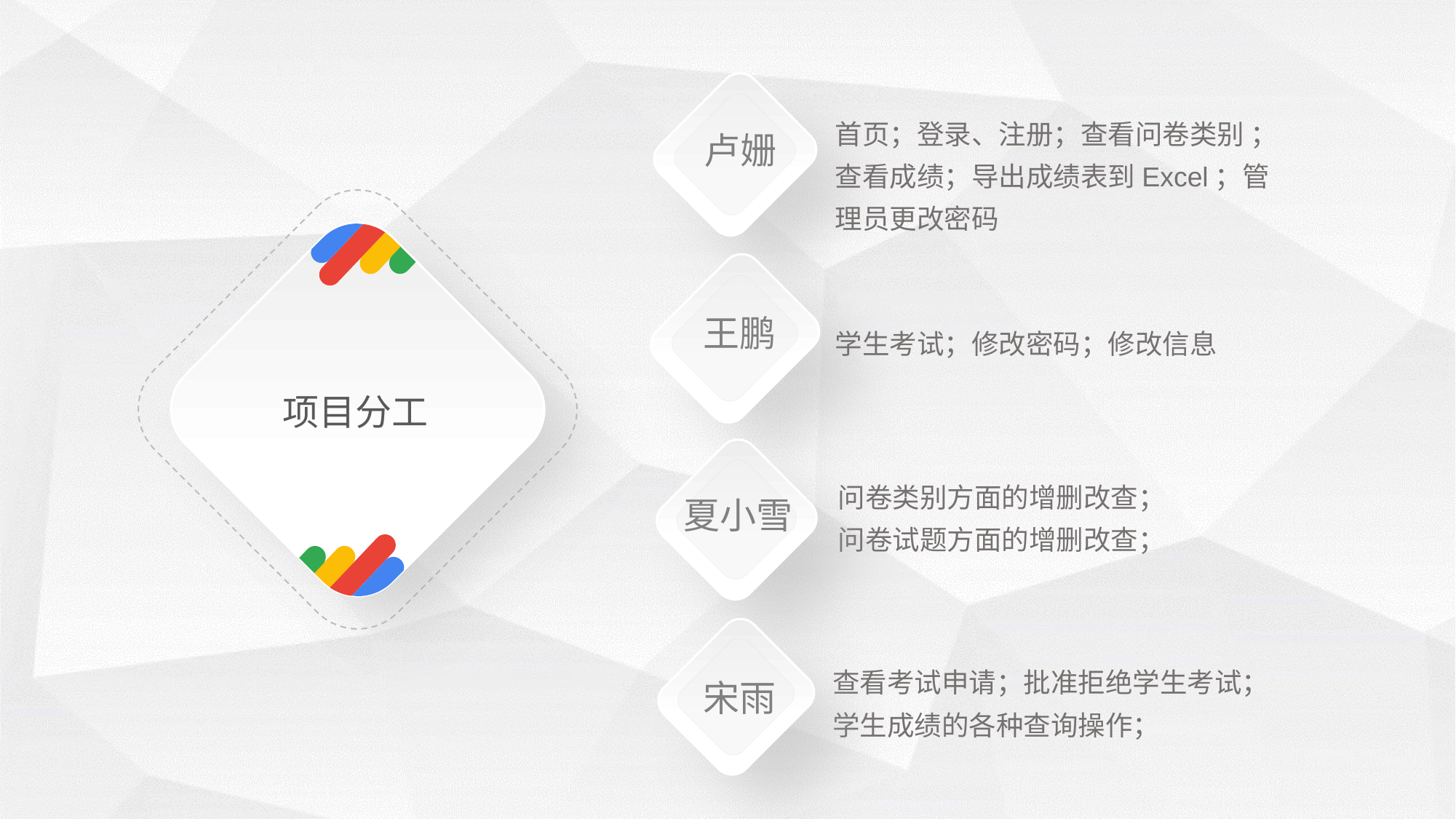

卢姗
首页；登录、注册；查看问卷类别 ；查看成绩；导出成绩表到Excel；管理员更改密码

王鹏

学生考试；修改密码；修改信息

项目分工

夏小雪
问卷类别方面的增删改查；
问卷试题方面的增删改查；

宋雨
查看考试申请；批准拒绝学生考试；
学生成绩的各种查询操作；